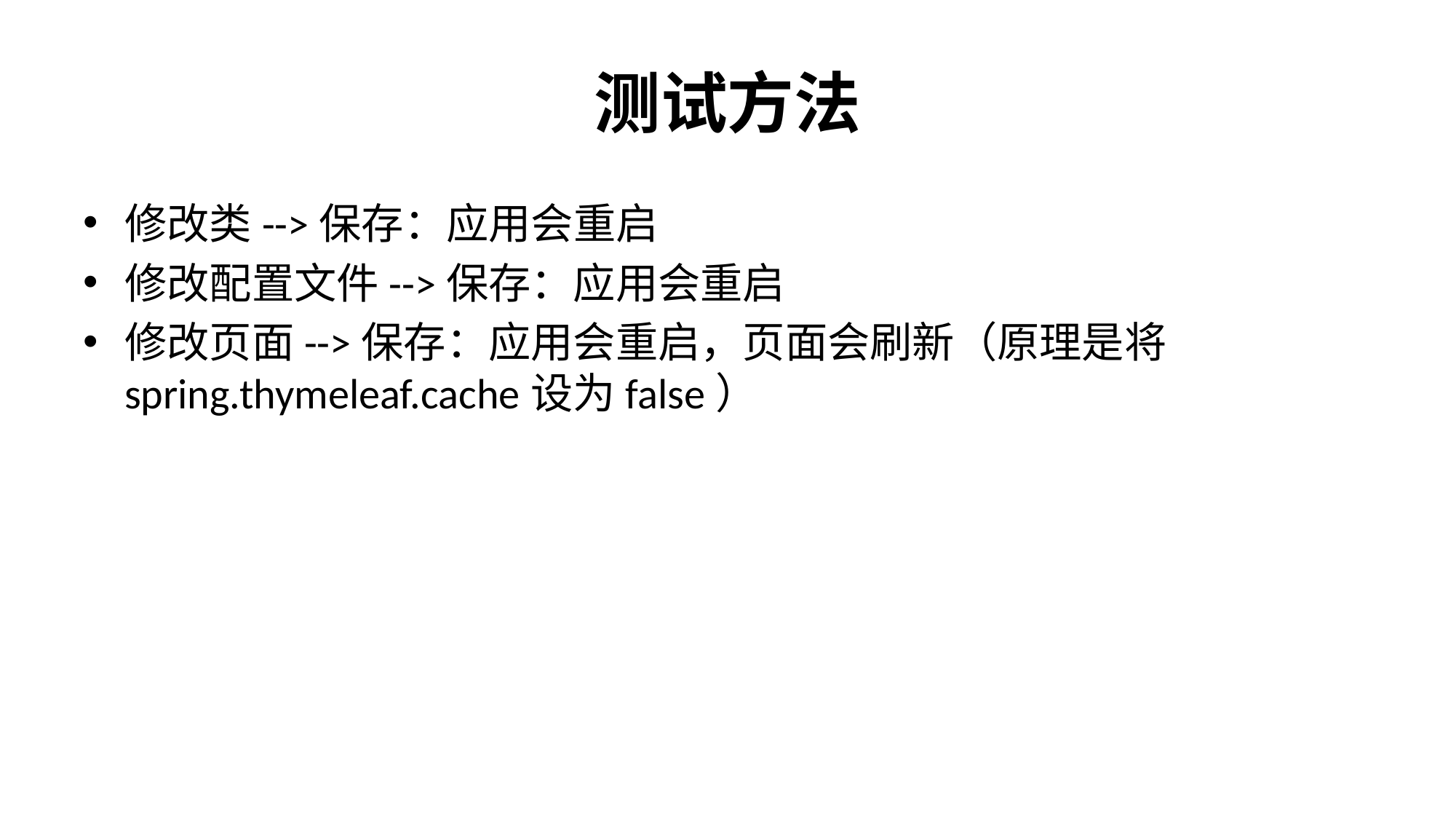

# 测试方法
修改类-->保存：应用会重启
修改配置文件-->保存：应用会重启
修改页面-->保存：应用会重启，页面会刷新（原理是将spring.thymeleaf.cache设为false）